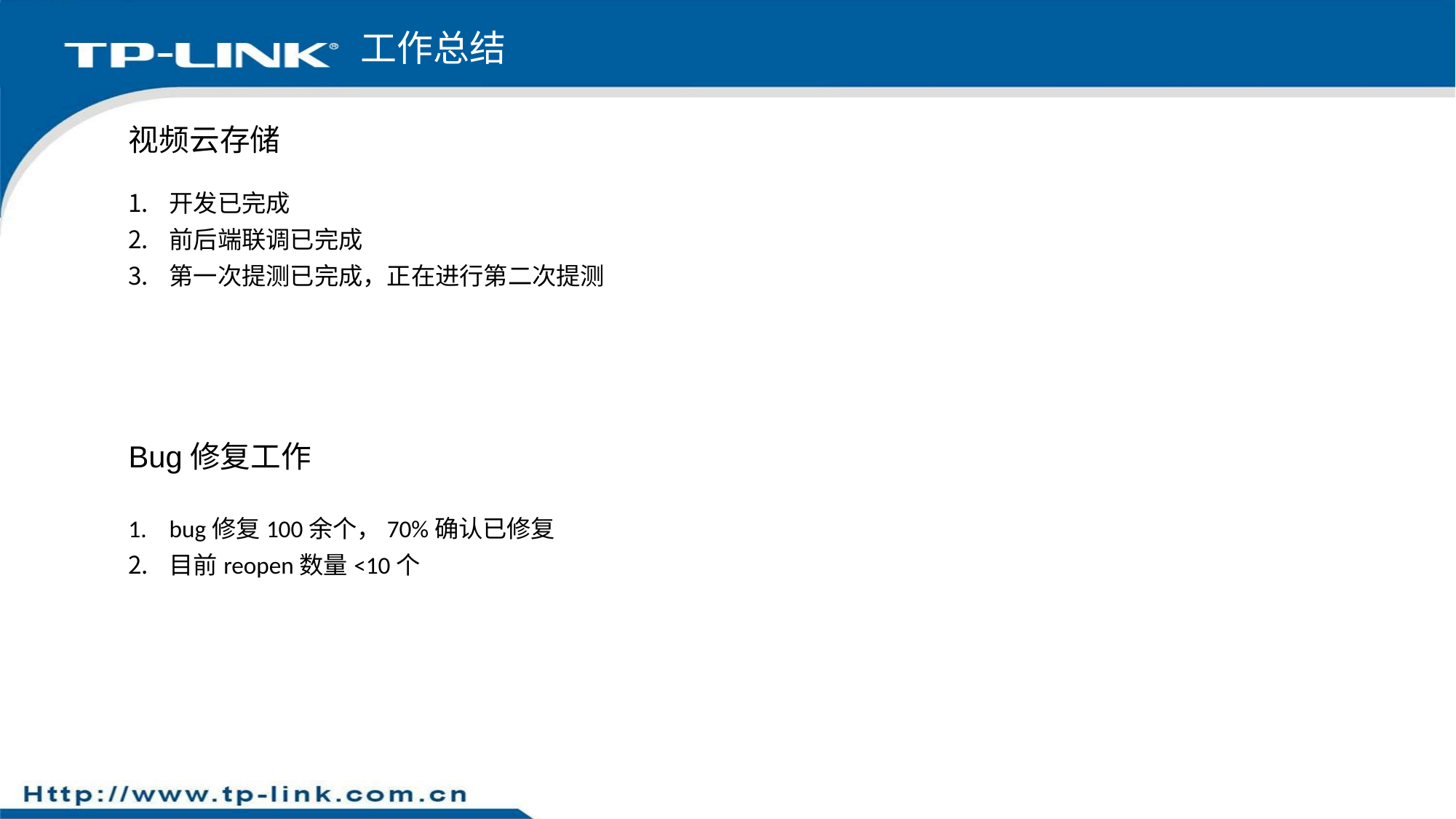

工作总结

# 视频云存储
开发已完成
前后端联调已完成
第一次提测已完成，正在进行第二次提测
Bug修复工作
bug修复100余个，70%确认已修复
目前reopen数量<10个